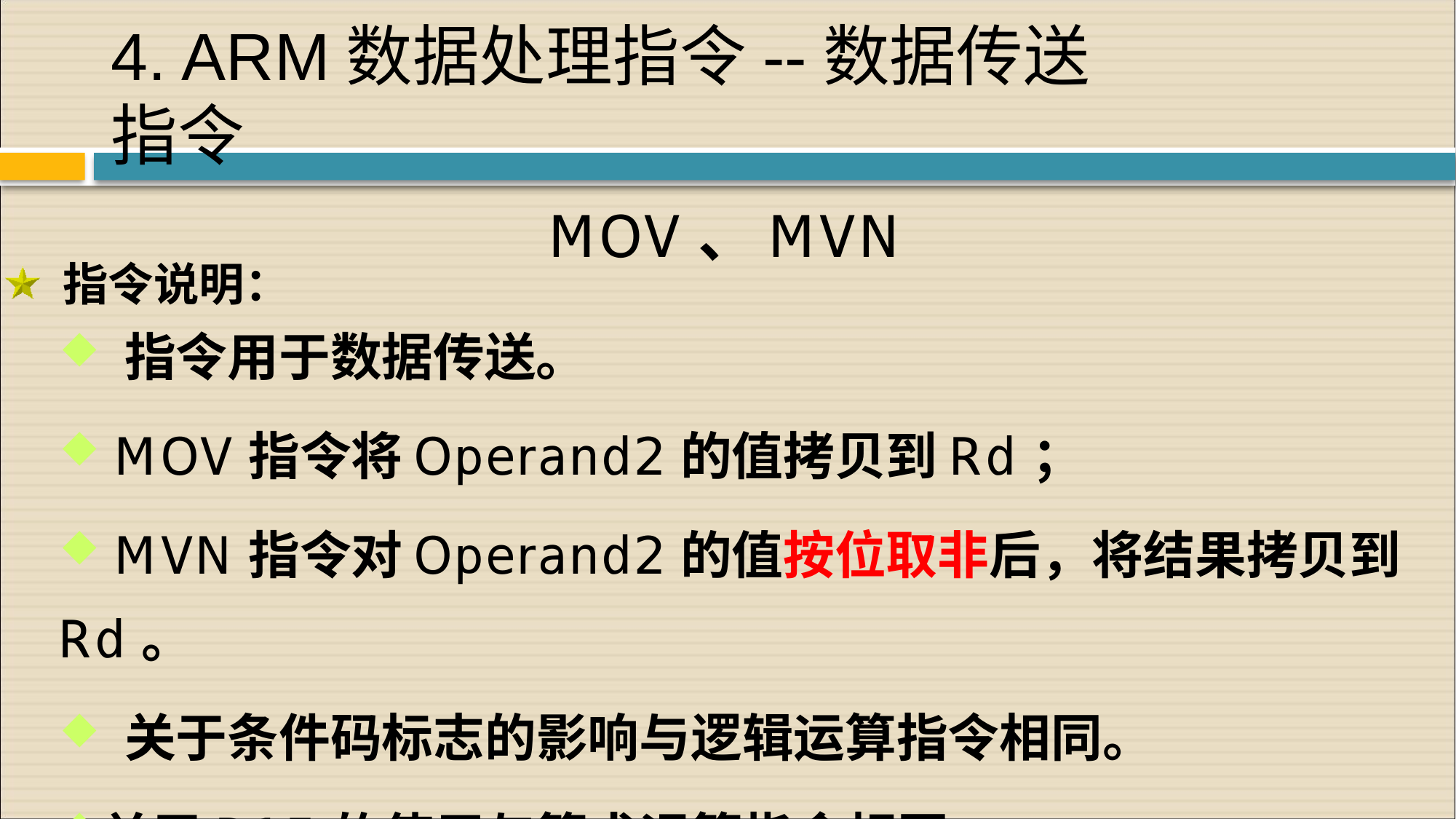

# 4. ARM数据处理指令--数据传送指令
MOV、MVN
 指令说明：
 指令用于数据传送。
 MOV指令将Operand2的值拷贝到Rd；
 MVN指令对Operand2的值按位取非后，将结果拷贝到Rd。
 关于条件码标志的影响与逻辑运算指令相同。
关于R15的使用与算术运算指令相同。